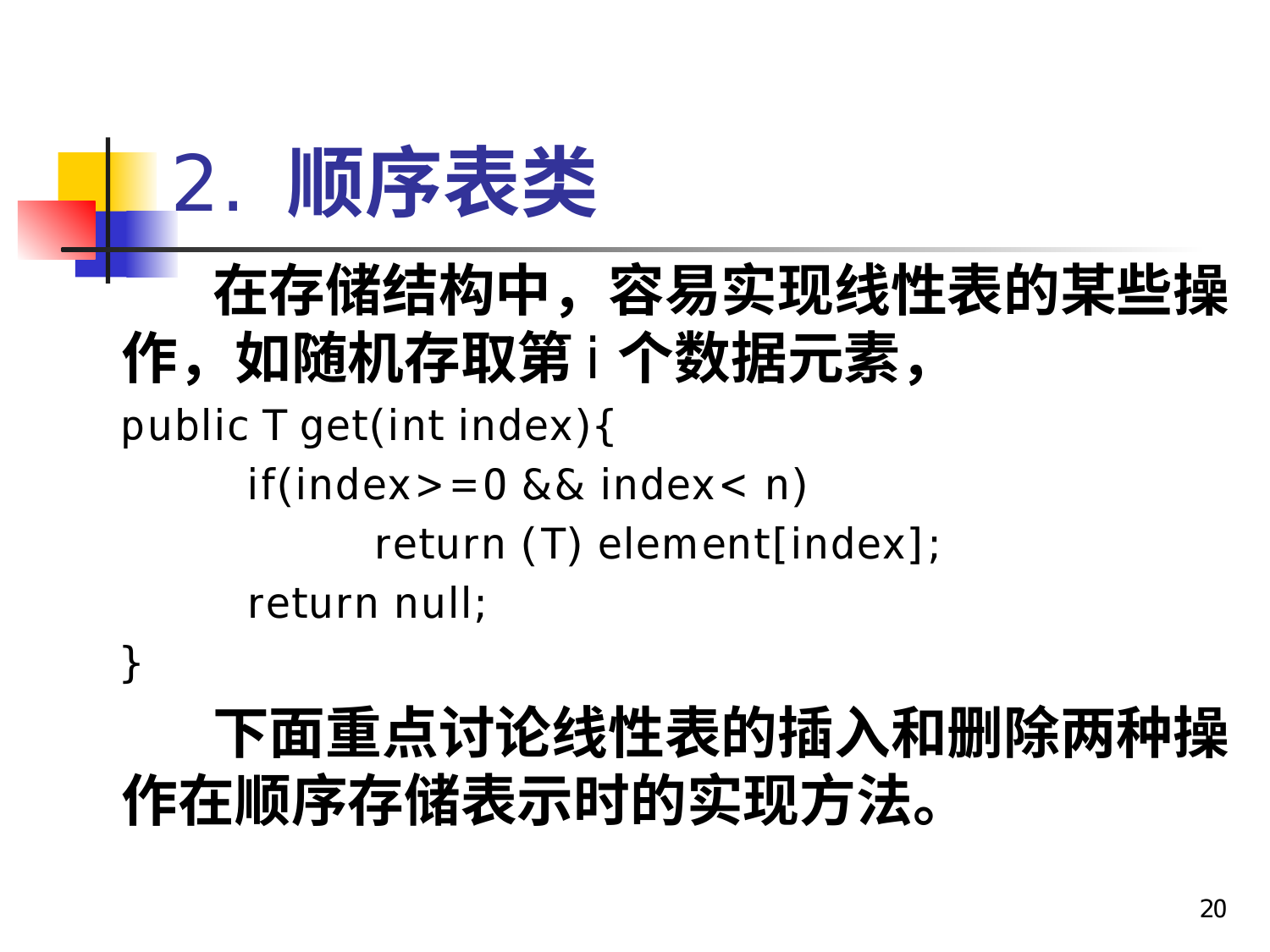

# 2. 顺序表类
      在存储结构中，容易实现线性表的某些操作，如随机存取第i个数据元素，
public T get(int index){
	if(index>=0 && index< n)
		return (T) element[index];
	return null;
}
      下面重点讨论线性表的插入和删除两种操作在顺序存储表示时的实现方法。
20